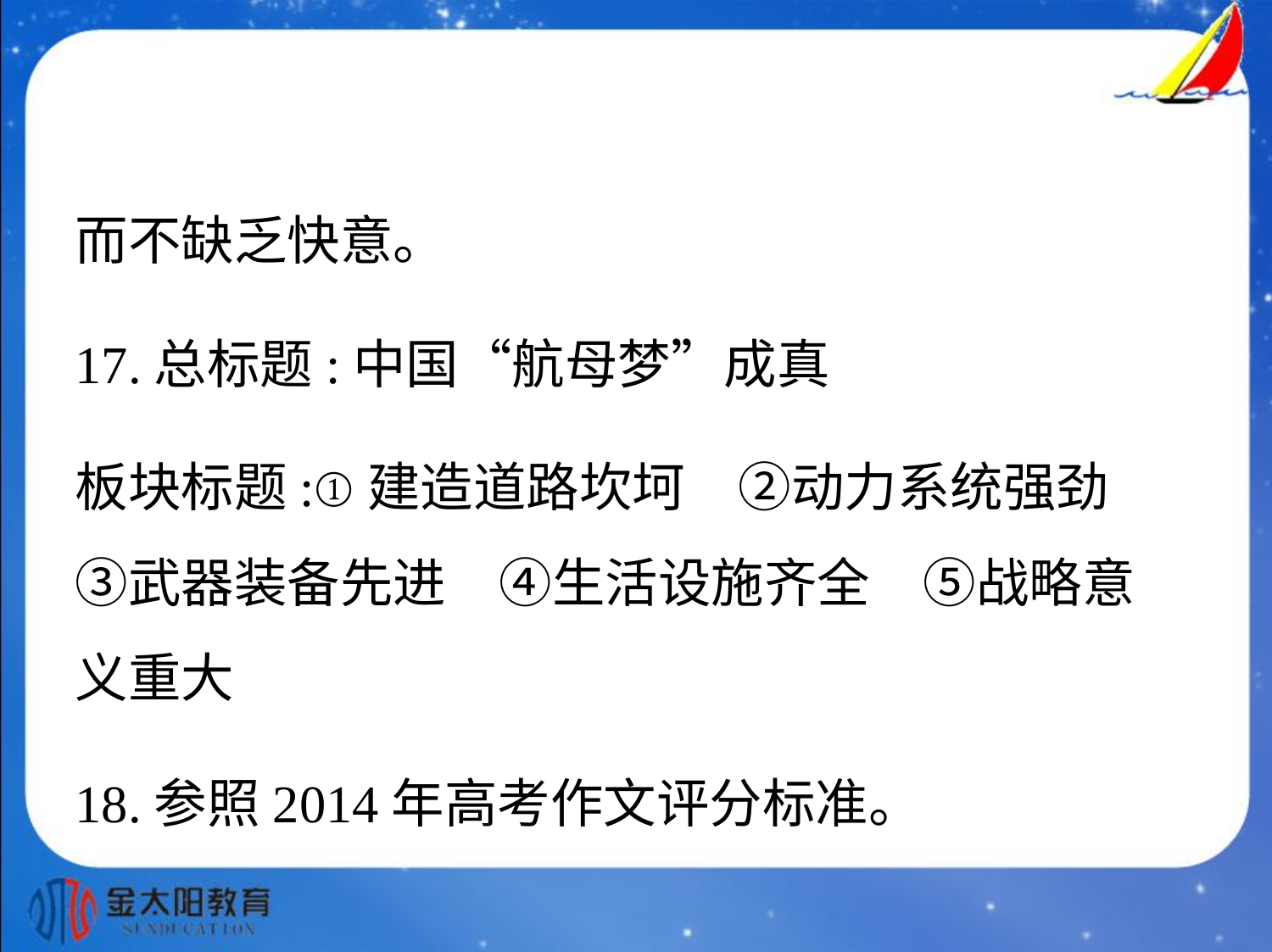

而不缺乏快意。
17.总标题:中国“航母梦”成真
板块标题:①建造道路坎坷　②动力系统强劲    
③武器装备先进　④生活设施齐全　⑤战略意
义重大
18.参照2014年高考作文评分标准。